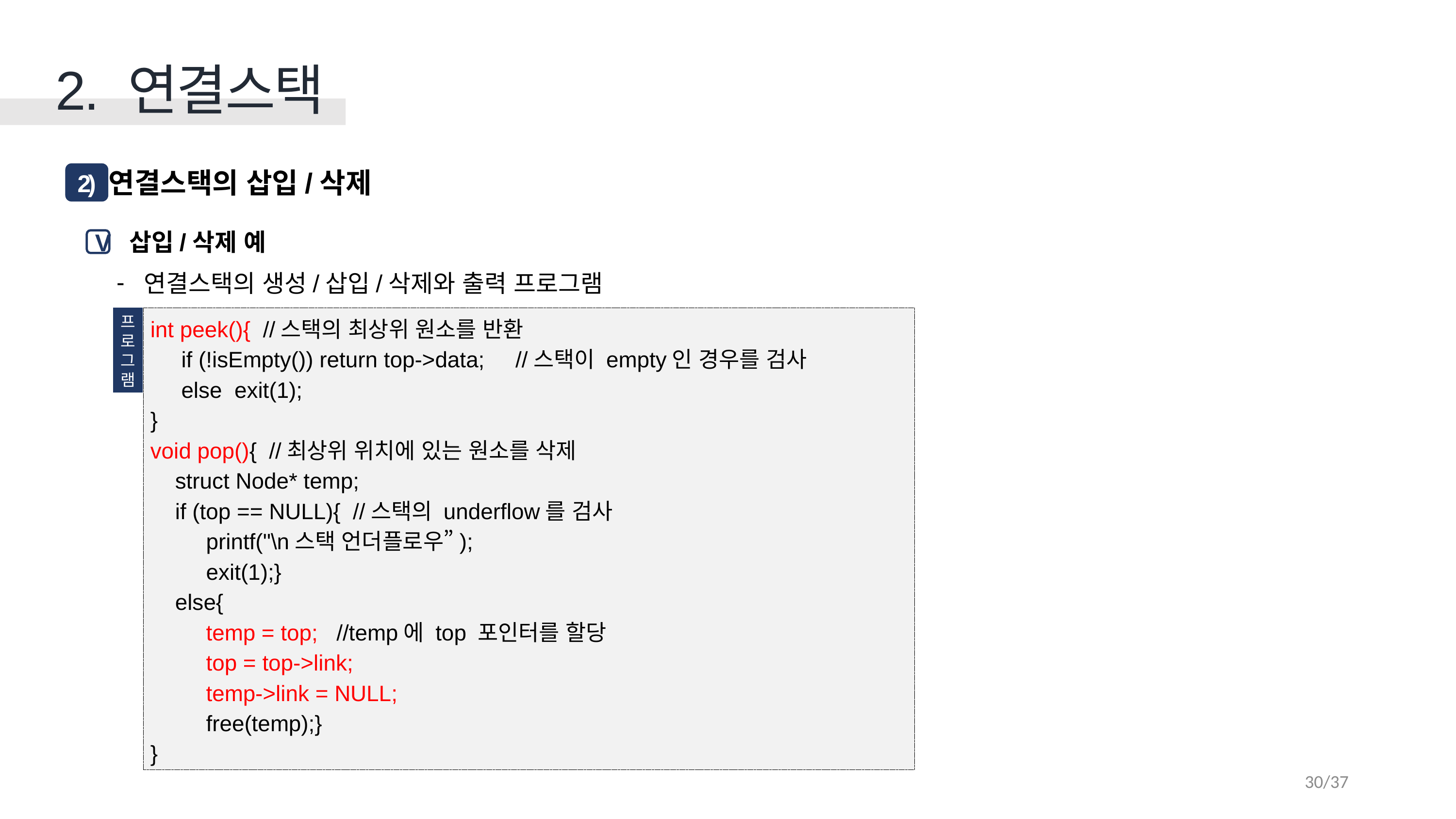

2. 연결스택

연결스택의 삽입/삭제
2)
 삽입/삭제 예

연결스택의 생성/삽입/삭제와 출력 프로그램

V
프
로
그
램
int peek(){  //스택의 최상위 원소를 반환
     if (!isEmpty()) return top->data;     //스택이 empty인 경우를 검사
     else  exit(1);
}
void pop(){  //최상위 위치에 있는 원소를 삭제
    struct Node* temp;
    if (top == NULL){  //스택의 underflow를 검사
         printf("\n스택 언더플로우”);
         exit(1);}
    else{
         temp = top;   //temp에 top 포인터를 할당
         top = top->link;
         temp->link = NULL;
         free(temp);}
}
30/37